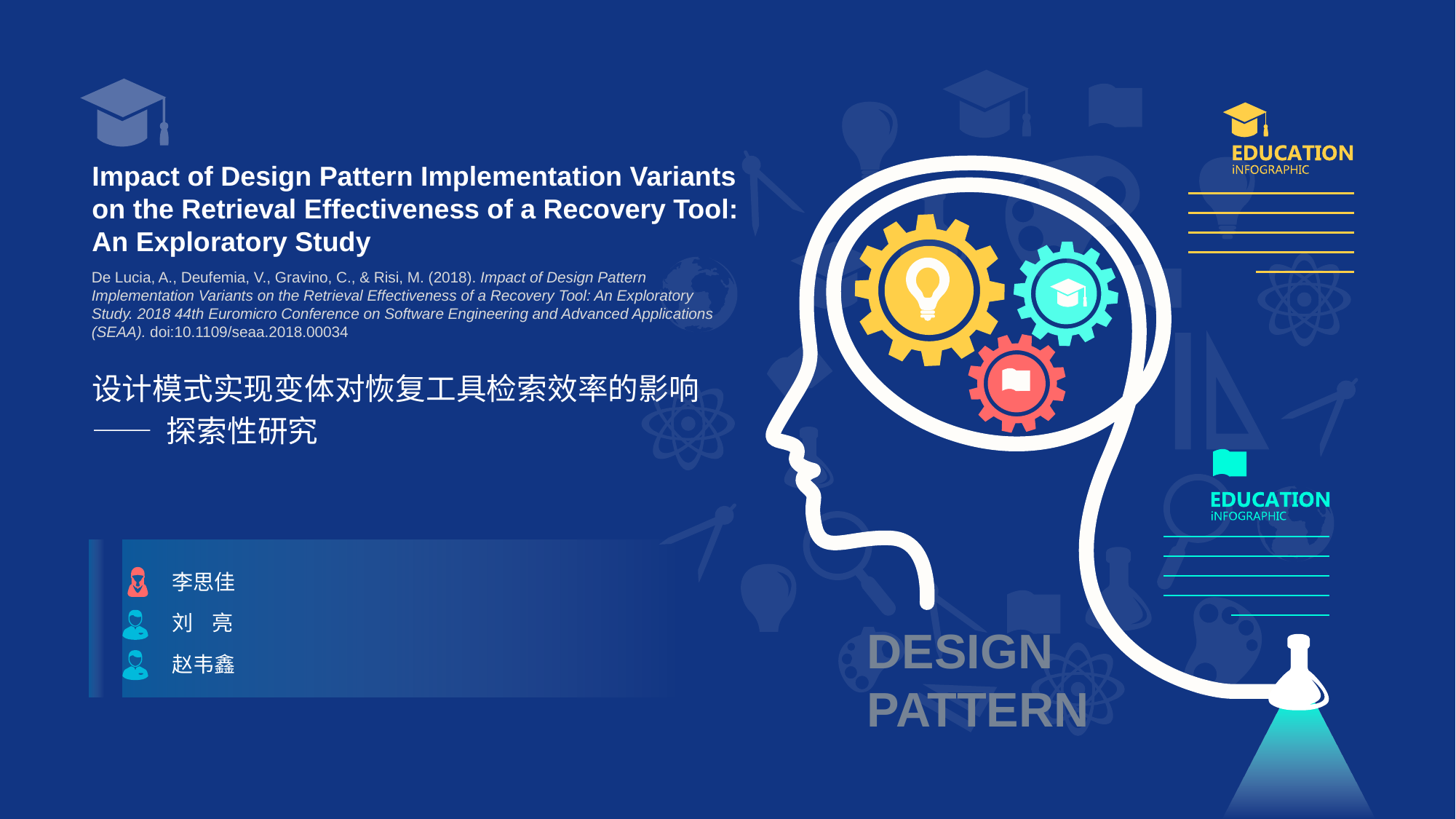

# Impact of Design Pattern Implementation Variants on the Retrieval Effectiveness of a Recovery Tool: An Exploratory Study
De Lucia, A., Deufemia, V., Gravino, C., & Risi, M. (2018). Impact of Design Pattern Implementation Variants on the Retrieval Effectiveness of a Recovery Tool: An Exploratory Study. 2018 44th Euromicro Conference on Software Engineering and Advanced Applications (SEAA). doi:10.1109/seaa.2018.00034
设计模式实现变体对恢复工具检索效率的影响
—— 探索性研究

李思佳
刘    亮
赵韦鑫